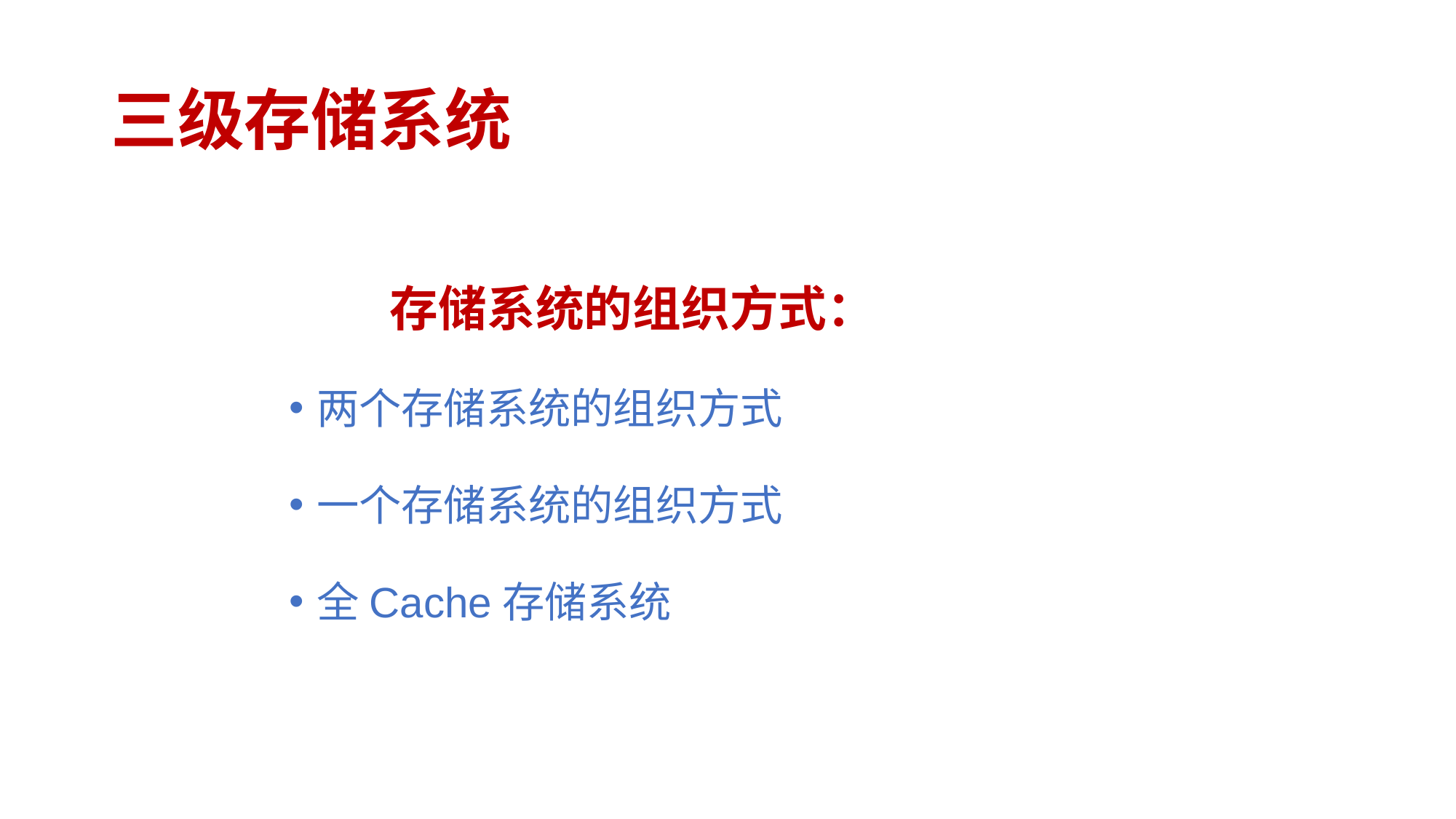

# 三级存储系统
        存储系统的组织方式：
两个存储系统的组织方式
一个存储系统的组织方式
全Cache存储系统